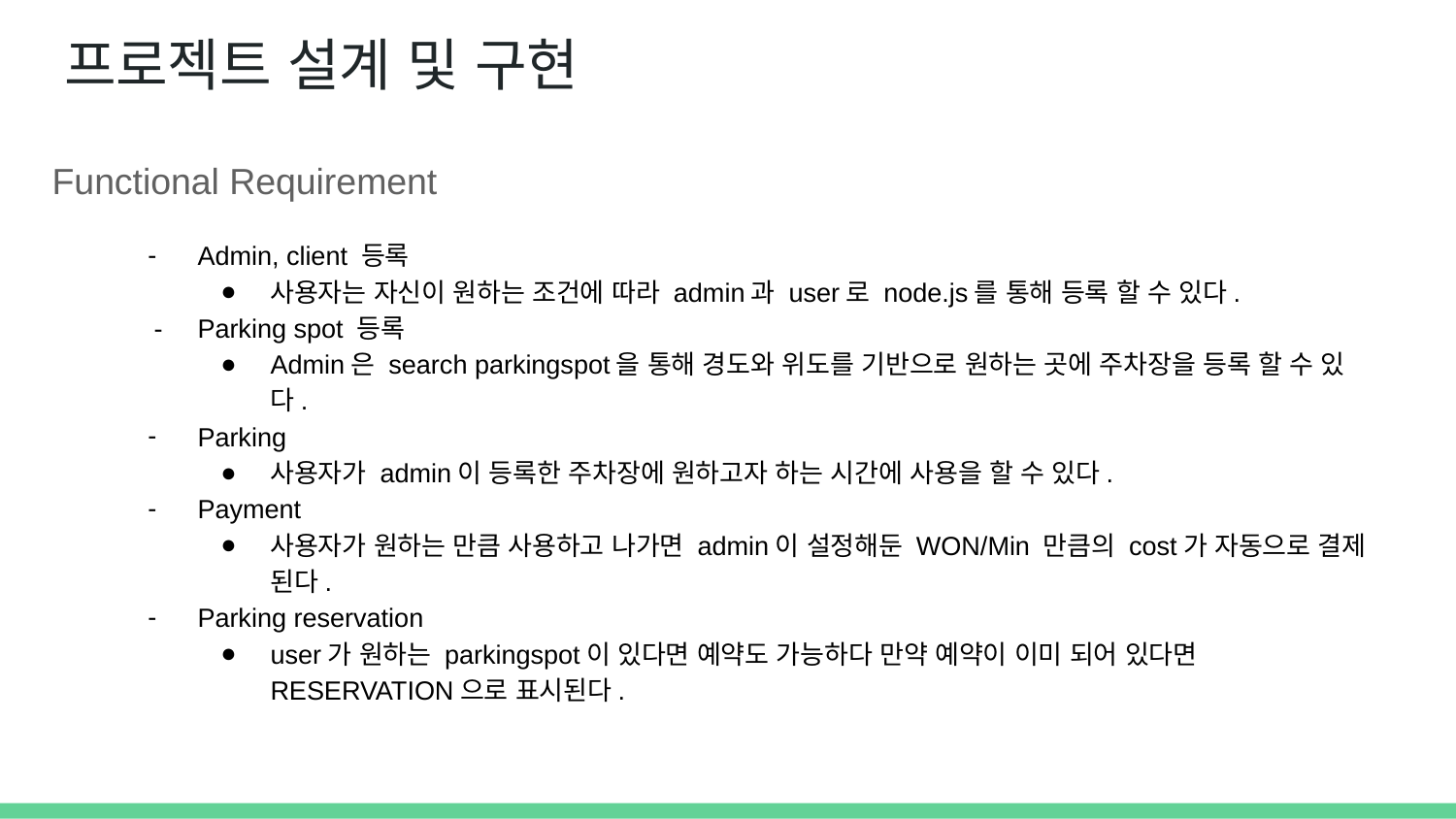

# 프로젝트 설계 및 구현
Functional Requirement
Admin, client 등록
사용자는 자신이 원하는 조건에 따라 admin과 user로 node.js를 통해 등록 할 수 있다.
    -	Parking spot 등록
Admin은 search parkingspot을 통해 경도와 위도를 기반으로 원하는 곳에 주차장을 등록 할 수 있다.
Parking
사용자가 admin이 등록한 주차장에 원하고자 하는 시간에 사용을 할 수 있다.
Payment
사용자가 원하는 만큼 사용하고 나가면 admin이 설정해둔 WON/Min 만큼의 cost가 자동으로 결제 된다.
Parking reservation
user가 원하는 parkingspot이 있다면 예약도 가능하다 만약 예약이 이미 되어 있다면 RESERVATION으로 표시된다.